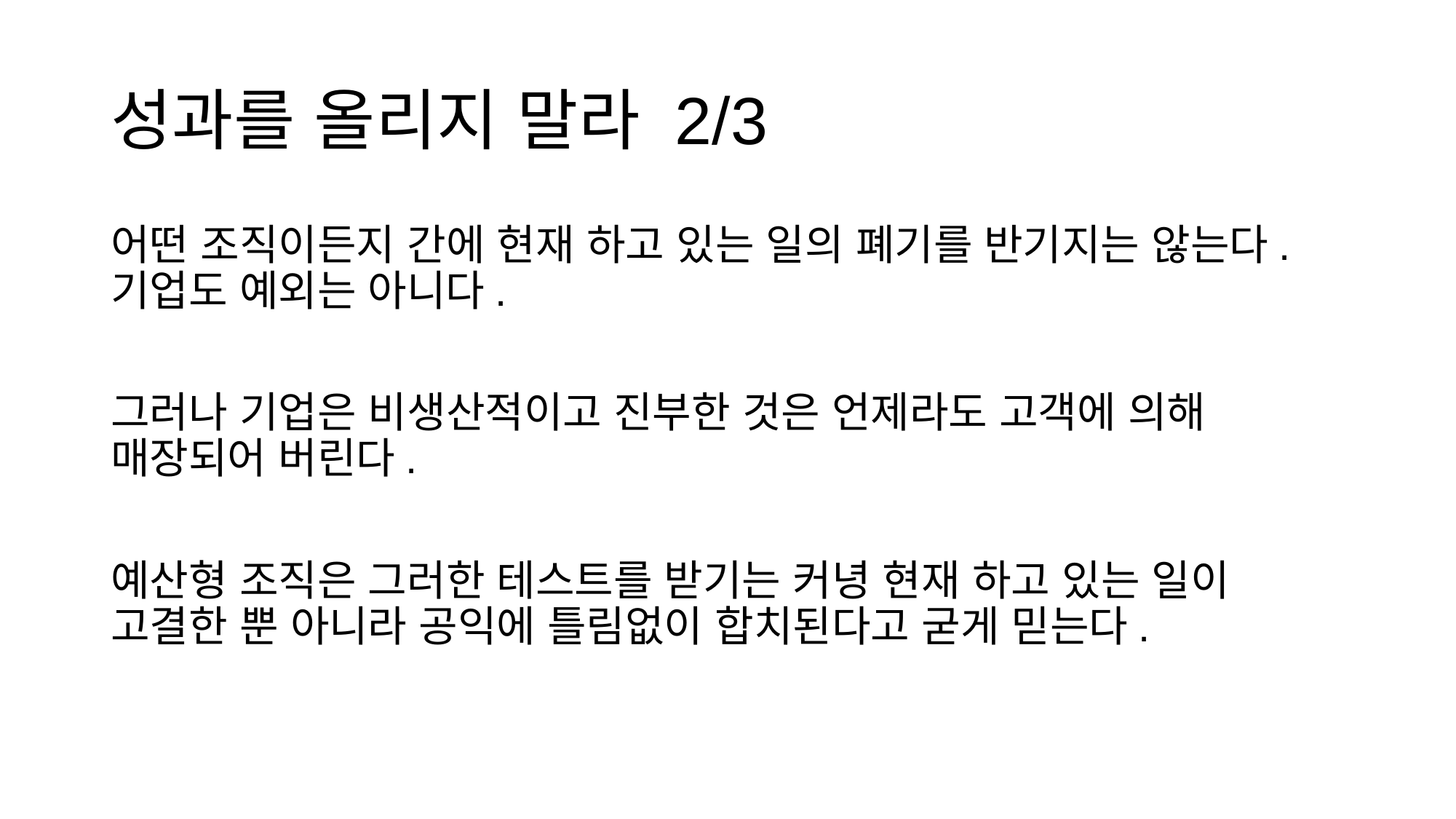

# 성과를 올리지 말라 2/3
어떤 조직이든지 간에 현재 하고 있는 일의 폐기를 반기지는 않는다. 기업도 예외는 아니다.

그러나 기업은 비생산적이고 진부한 것은 언제라도 고객에 의해 매장되어 버린다.

예산형 조직은 그러한 테스트를 받기는 커녕 현재 하고 있는 일이 고결한 뿐 아니라 공익에 틀림없이 합치된다고 굳게 믿는다.